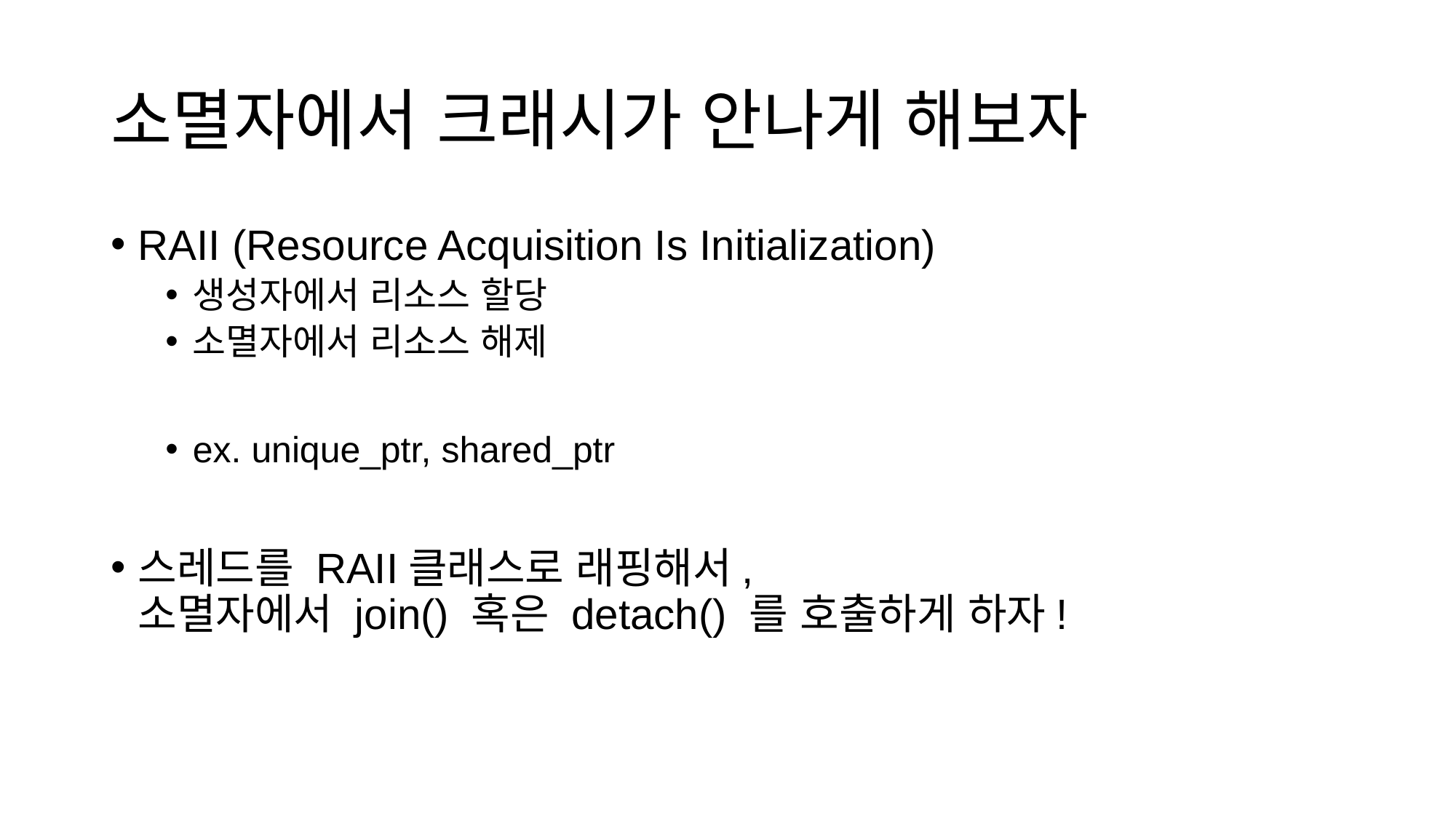

# 소멸자에서 크래시가 안나게 해보자
RAII (Resource Acquisition Is Initialization)
생성자에서 리소스 할당
소멸자에서 리소스 해제

ex. unique_ptr, shared_ptr

스레드를 RAII클래스로 래핑해서,
소멸자에서 join() 혹은 detach() 를 호출하게 하자!